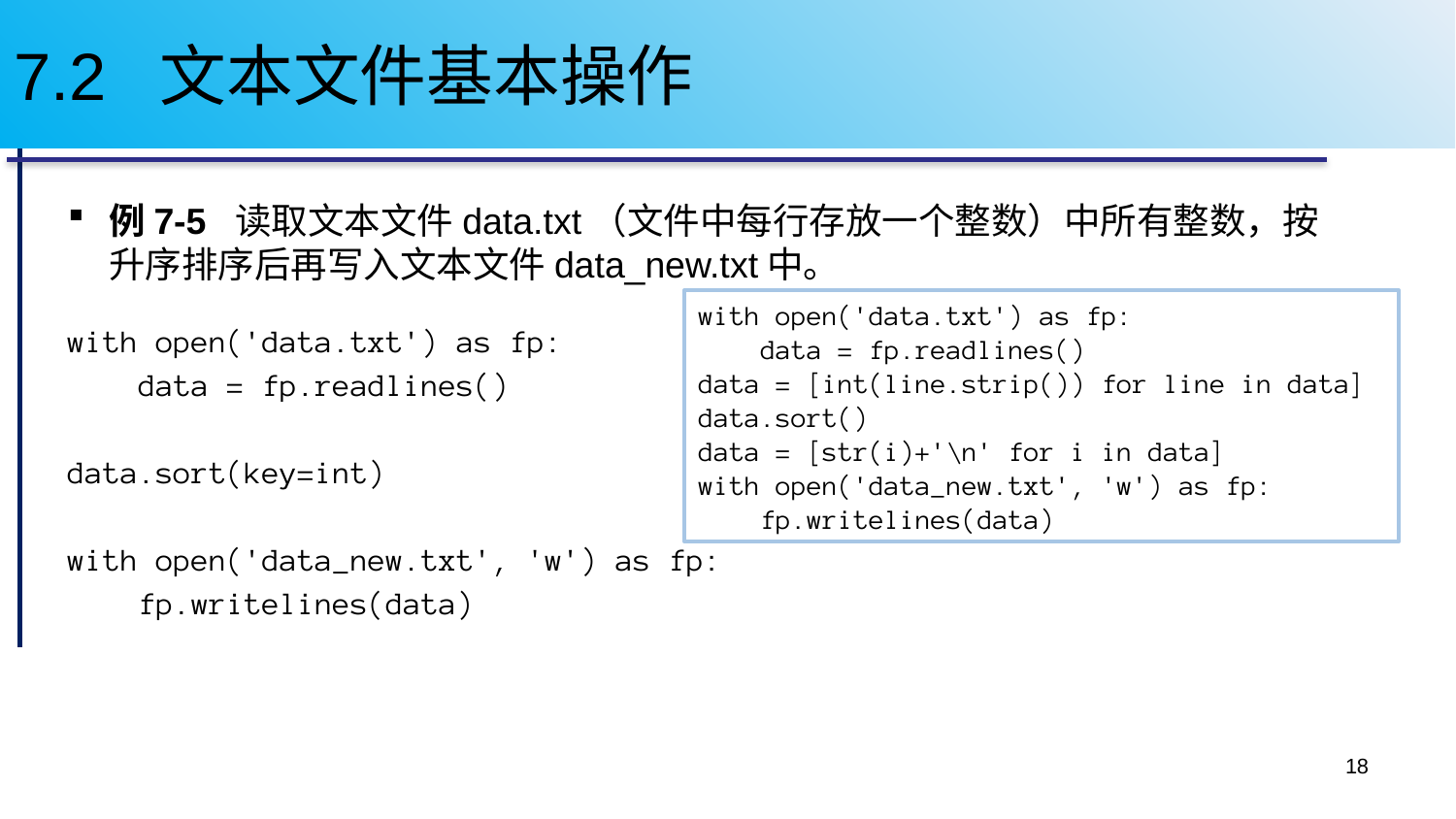

# 7.2  文本文件基本操作
例7-5  读取文本文件data.txt（文件中每行存放一个整数）中所有整数，按升序排序后再写入文本文件data_new.txt中。

with open('data.txt') as fp:
    data = fp.readlines()

data.sort(key=int)

with open('data_new.txt', 'w') as fp:
    fp.writelines(data)
with open('data.txt') as fp:
    data = fp.readlines()
data = [int(line.strip()) for line in data]
data.sort()
data = [str(i)+'\n' for i in data]
with open('data_new.txt', 'w') as fp:
    fp.writelines(data)
18